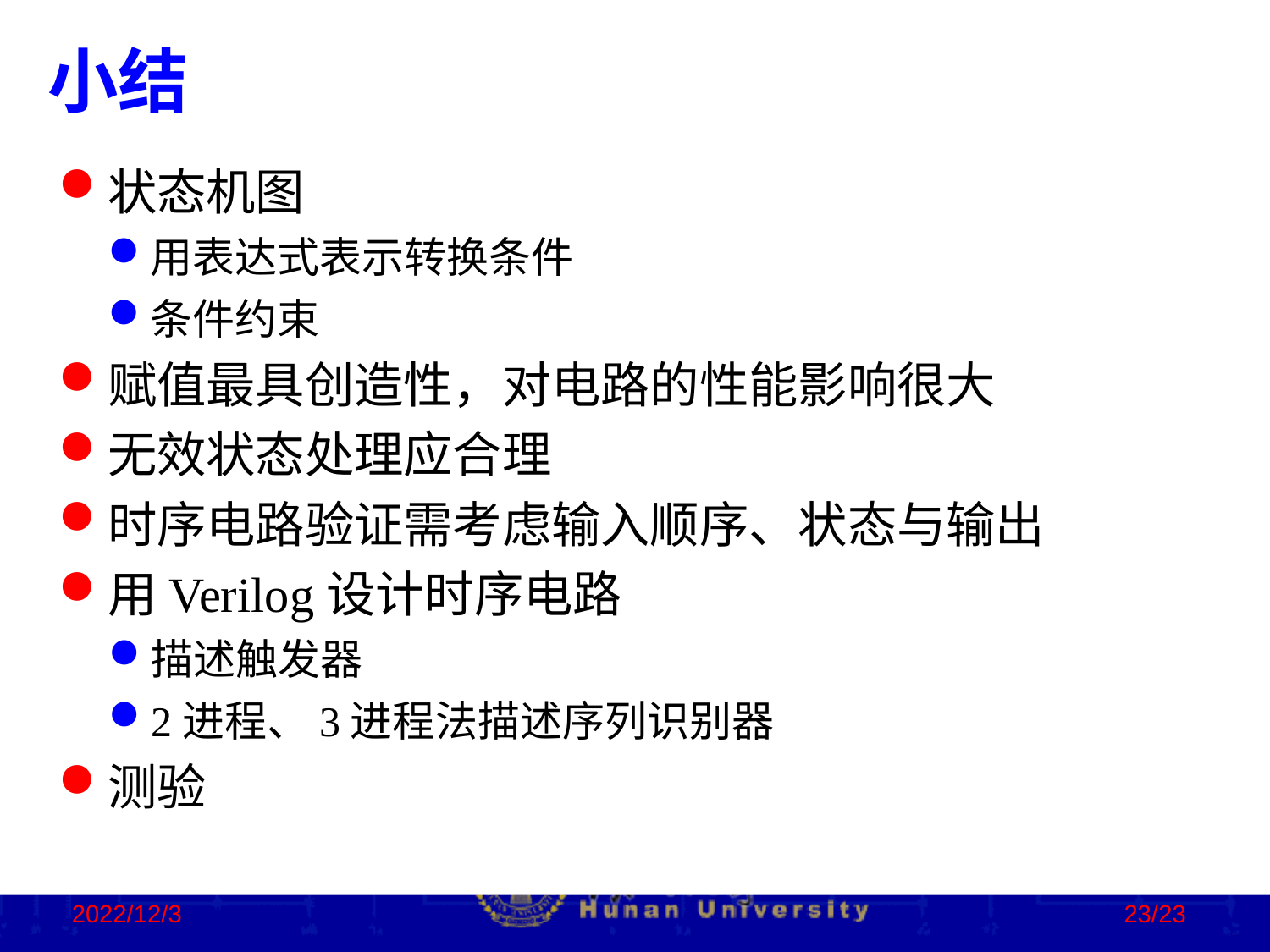

小结
状态机图
用表达式表示转换条件
条件约束
赋值最具创造性，对电路的性能影响很大
无效状态处理应合理
时序电路验证需考虑输入顺序、状态与输出
用Verilog设计时序电路
描述触发器
2进程、3进程法描述序列识别器
测验
2022/12/3
23/23